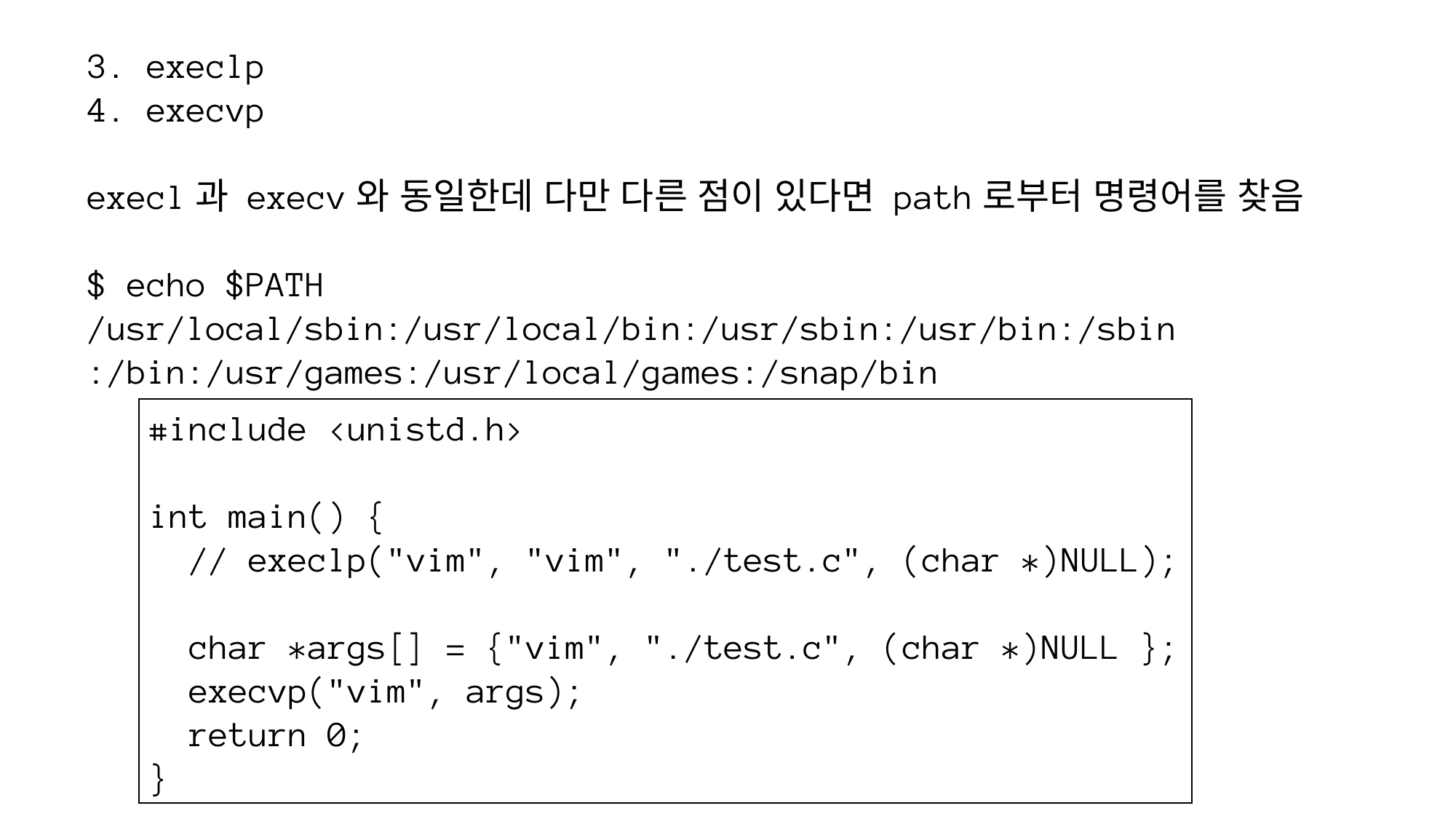

3. execlp
4. execvp

execl과 execv와 동일한데 다만 다른 점이 있다면 path로부터 명령어를 찾음

$ echo $PATH
/usr/local/sbin:/usr/local/bin:/usr/sbin:/usr/bin:/sbin
:/bin:/usr/games:/usr/local/games:/snap/bin

#include <unistd.h>

int main() {
  // execlp("vim", "vim", "./test.c", (char *)NULL);

  char *args[] = {"vim", "./test.c", (char *)NULL };
  execvp("vim", args);
  return 0;
}